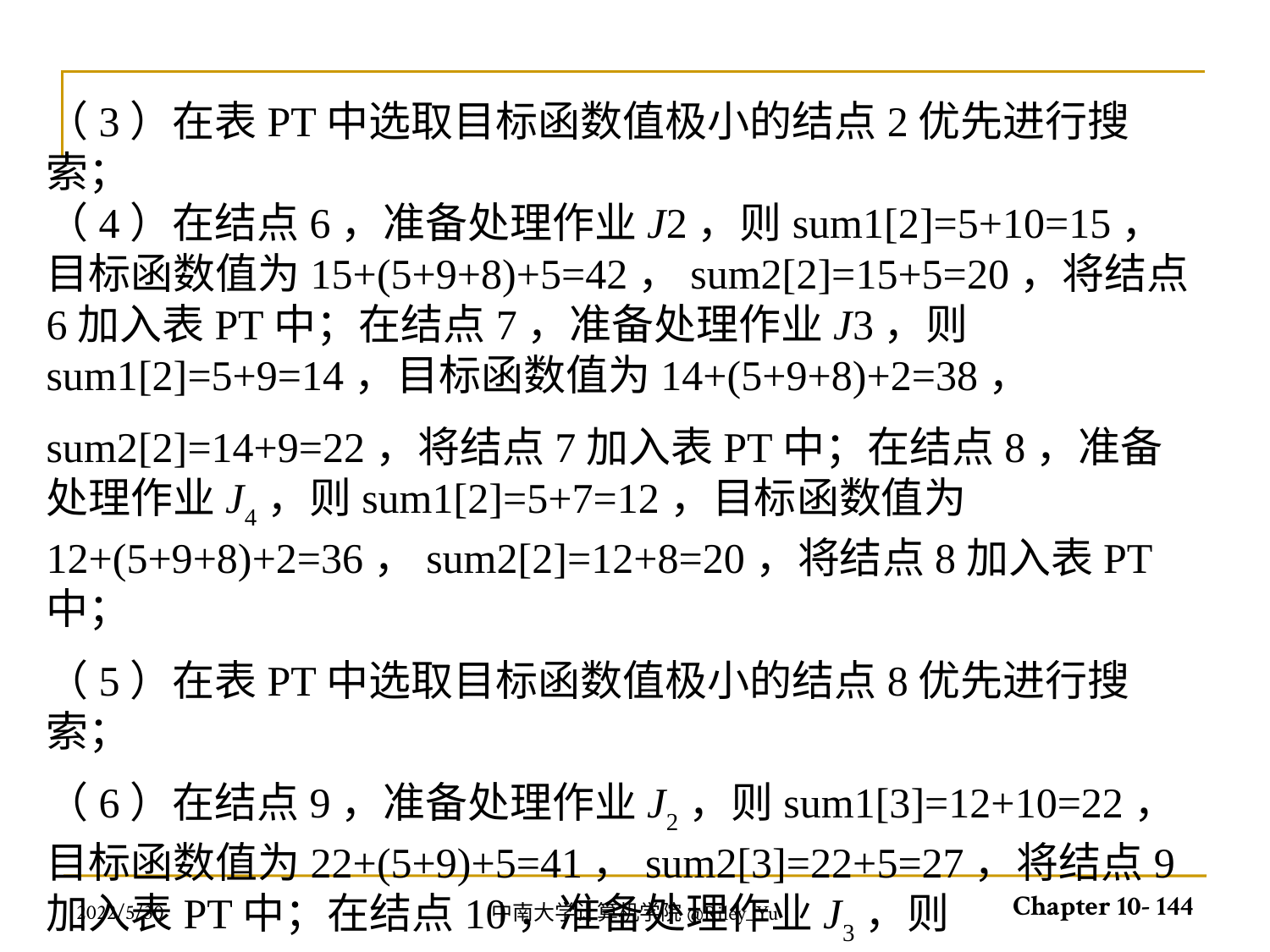

（3）在表PT中选取目标函数值极小的结点2优先进行搜索；
（4）在结点6，准备处理作业J2，则sum1[2]=5+10=15，目标函数值为15+(5+9+8)+5=42，sum2[2]=15+5=20，将结点6加入表PT中；在结点7，准备处理作业J3，则sum1[2]=5+9=14，目标函数值为14+(5+9+8)+2=38，
sum2[2]=14+9=22，将结点7加入表PT中；在结点8，准备处理作业J4，则sum1[2]=5+7=12，目标函数值为12+(5+9+8)+2=36，sum2[2]=12+8=20，将结点8加入表PT中；
（5）在表PT中选取目标函数值极小的结点8优先进行搜索；
（6）在结点9，准备处理作业J2，则sum1[3]=12+10=22，目标函数值为22+(5+9)+5=41，sum2[3]=22+5=27，将结点9加入表PT中；在结点10，准备处理作业J3，则sum1[3]=12+9=21，目标函数值为21+(5+9)+2=37，sum2[3]=21+9=30，将结点10加入表PT中；
2022/5/30
Chapter 10- 144
中南大学计算机学院@Riley_Yu